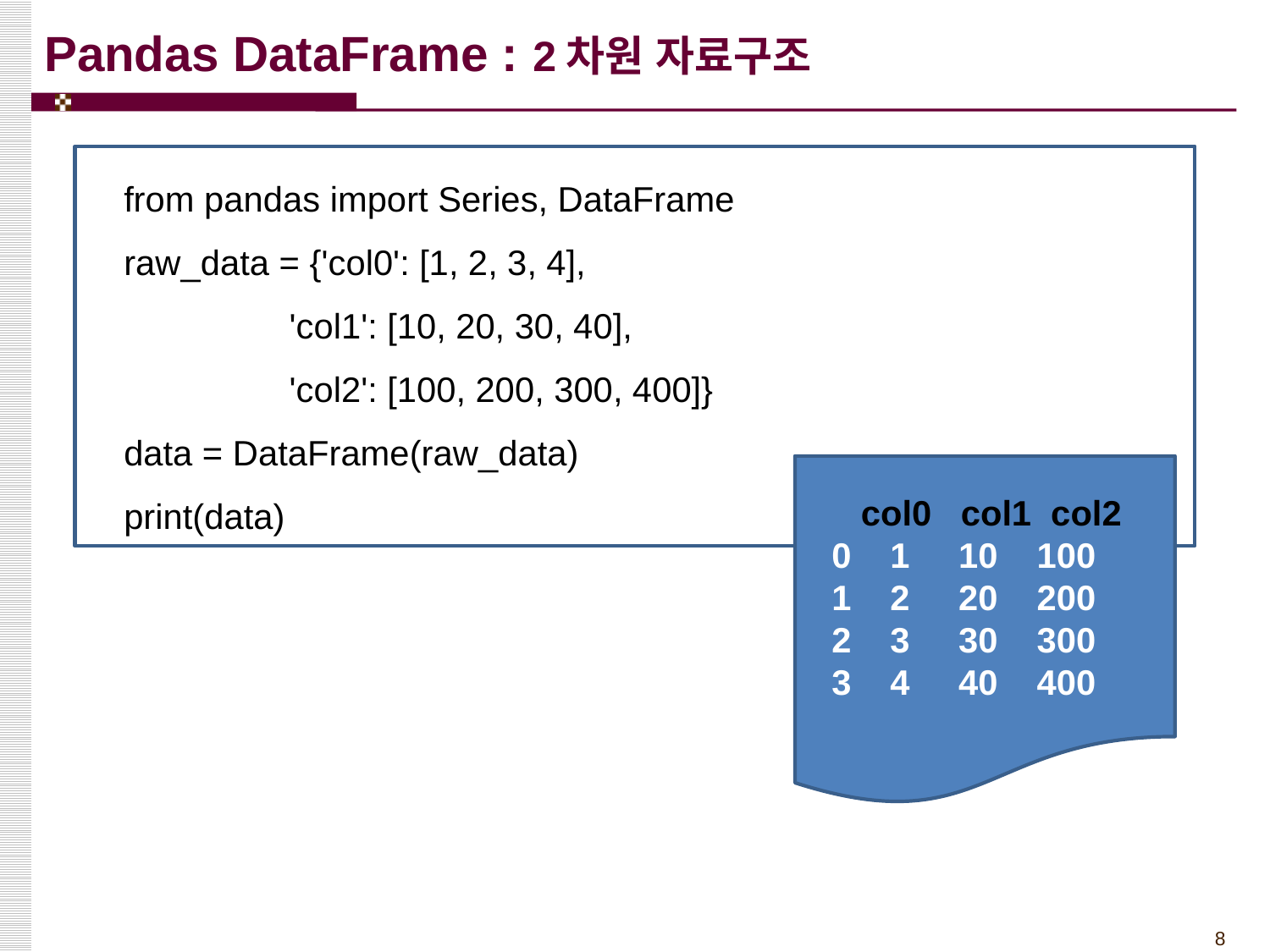

# Pandas DataFrame : 2차원 자료구조
from pandas import Series, DataFrame
raw_data = {'col0': [1, 2, 3, 4],
                 'col1': [10, 20, 30, 40],
                 'col2': [100, 200, 300, 400]}
data = DataFrame(raw_data)
print(data)
   col0   col1  col2
0    1     10    100
1    2     20    200
2    3     30    300
3    4     40    400